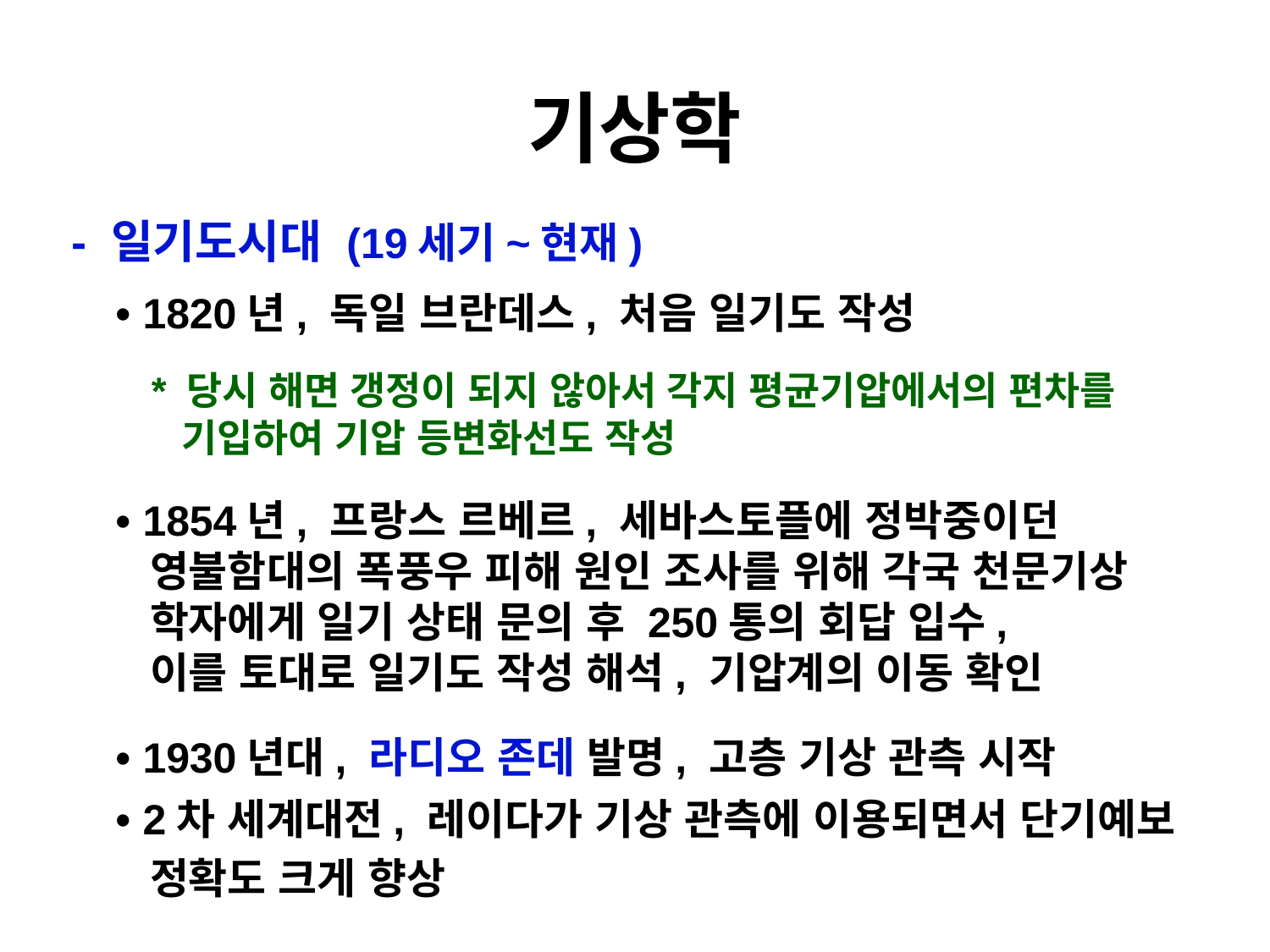

# 기상학
    - 일기도시대 (19세기~현재)
        • 1820년, 독일 브란데스, 처음 일기도 작성
           * 당시 해면 갱정이 되지 않아서 각지 평균기압에서의 편차를
              기입하여 기압 등변화선도 작성
        • 1854년, 프랑스 르베르, 세바스토플에 정박중이던
          영불함대의 폭풍우 피해 원인 조사를 위해 각국 천문기상
          학자에게 일기 상태 문의 후 250통의 회답 입수,
          이를 토대로 일기도 작성 해석, 기압계의 이동 확인
        • 1930년대, 라디오 존데 발명, 고층 기상 관측 시작
        • 2차 세계대전, 레이다가 기상 관측에 이용되면서 단기예보
          정확도 크게 향상